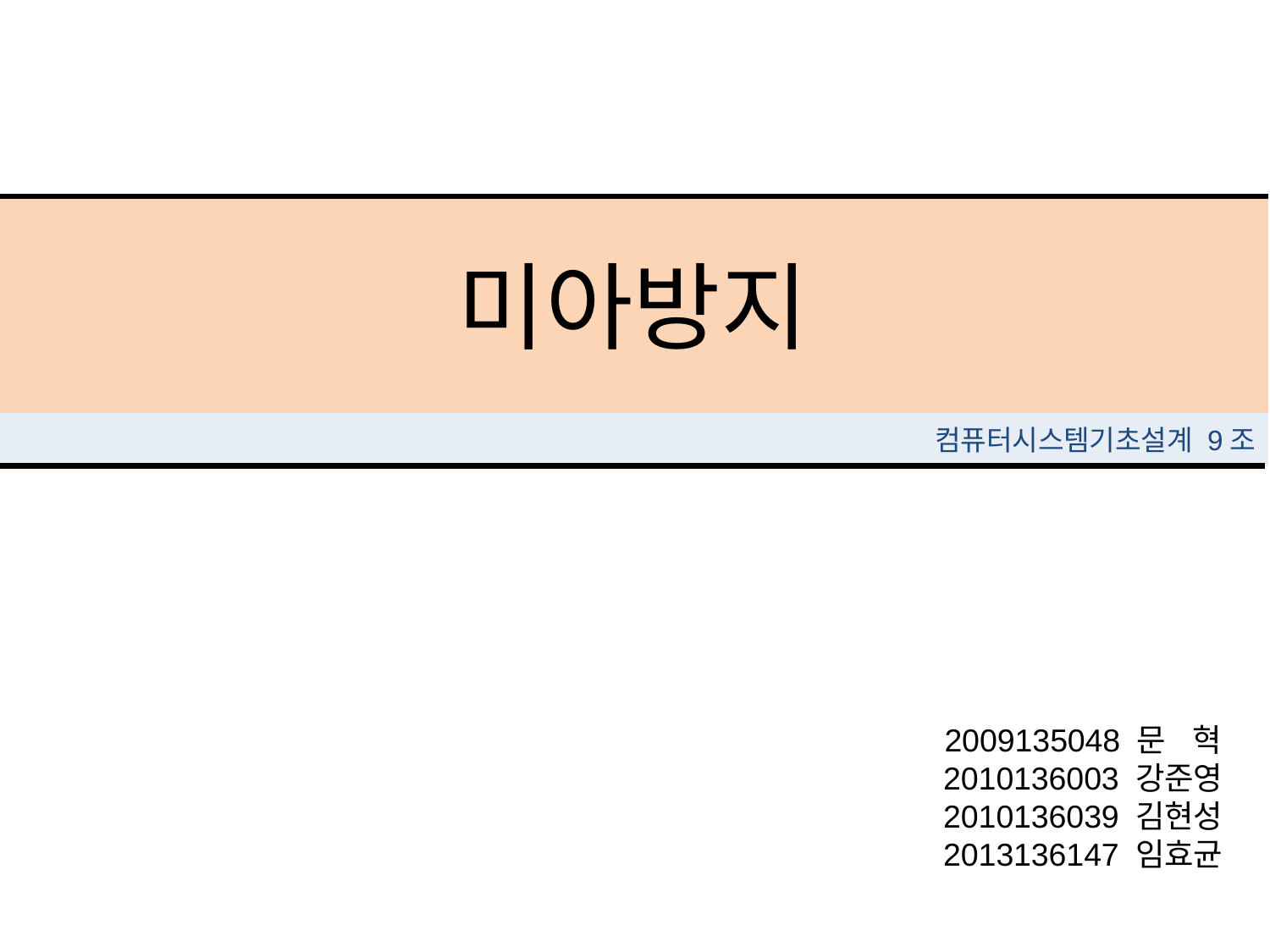

미아방지

컴퓨터시스템기초설계 9조

2009135048 문   혁 2010136003 강준영
2010136039 김현성
2013136147 임효균